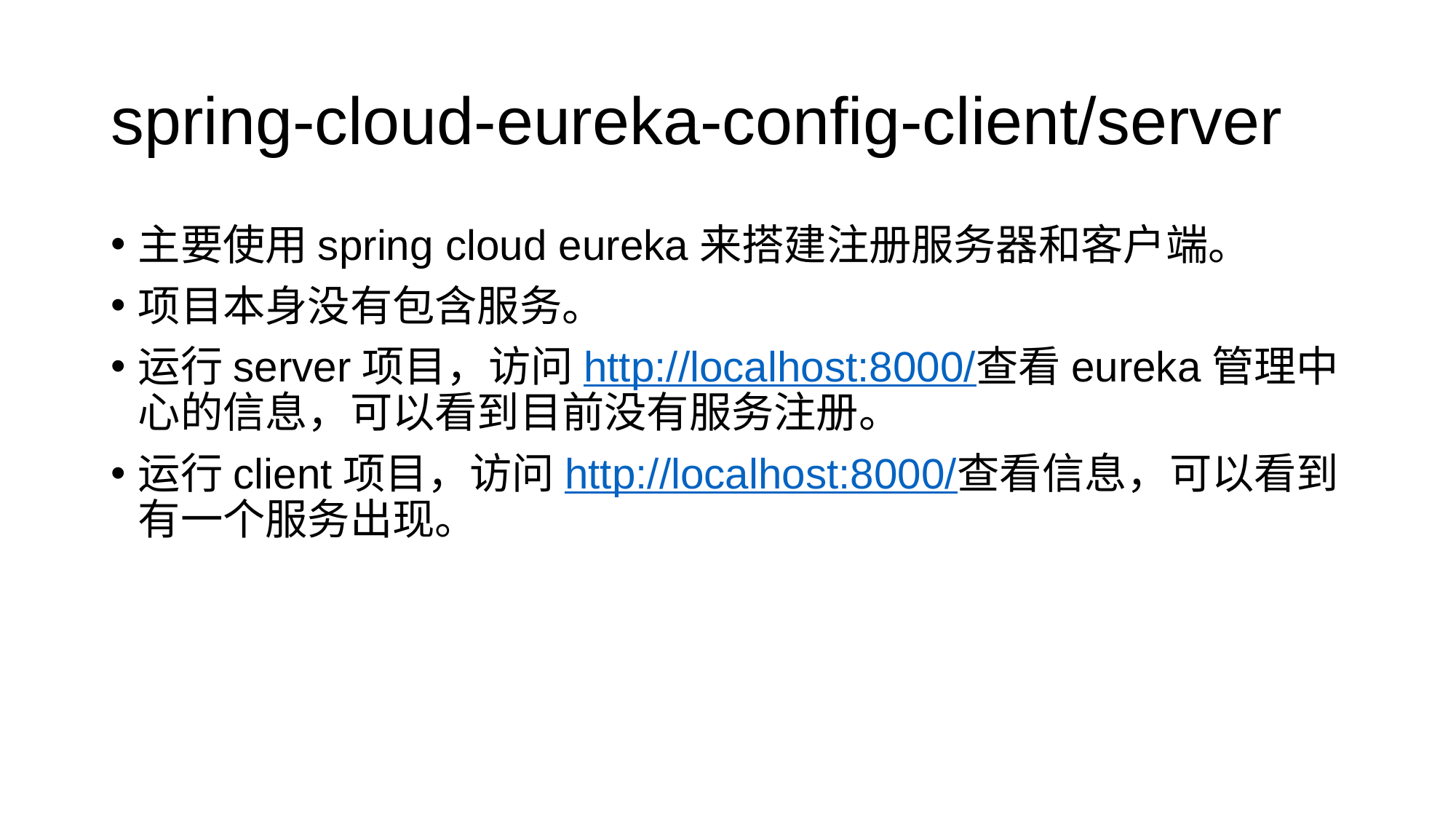

# spring-cloud-eureka-config-client/server
主要使用spring cloud eureka来搭建注册服务器和客户端。
项目本身没有包含服务。
运行server项目，访问http://localhost:8000/查看eureka管理中心的信息，可以看到目前没有服务注册。
运行client项目，访问http://localhost:8000/查看信息，可以看到有一个服务出现。